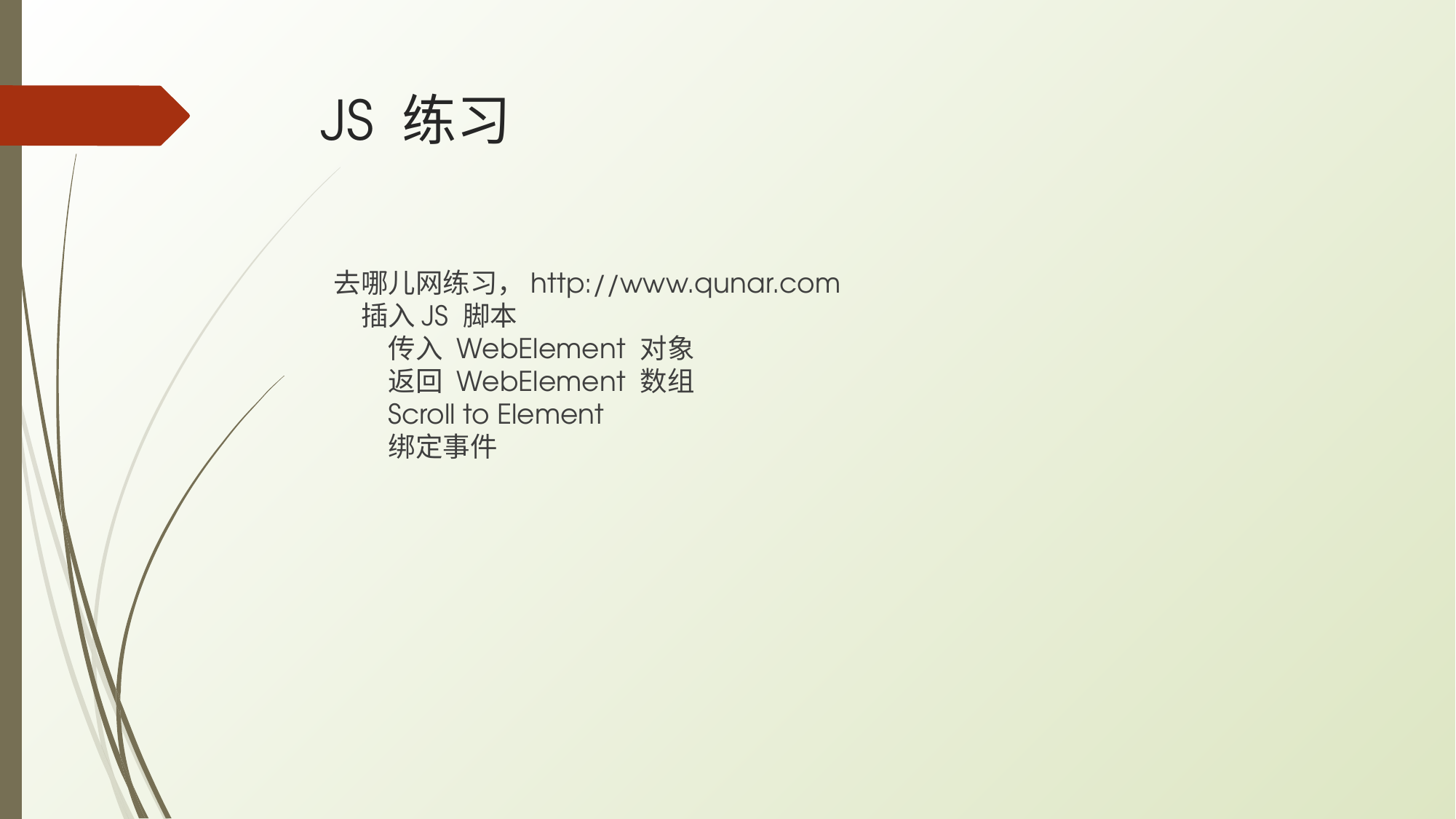

# JS 练习
去哪儿网练习，http://www.qunar.com
	插入JS 脚本
传入 WebElement 对象
返回 WebElement 数组
Scroll to Element
绑定事件